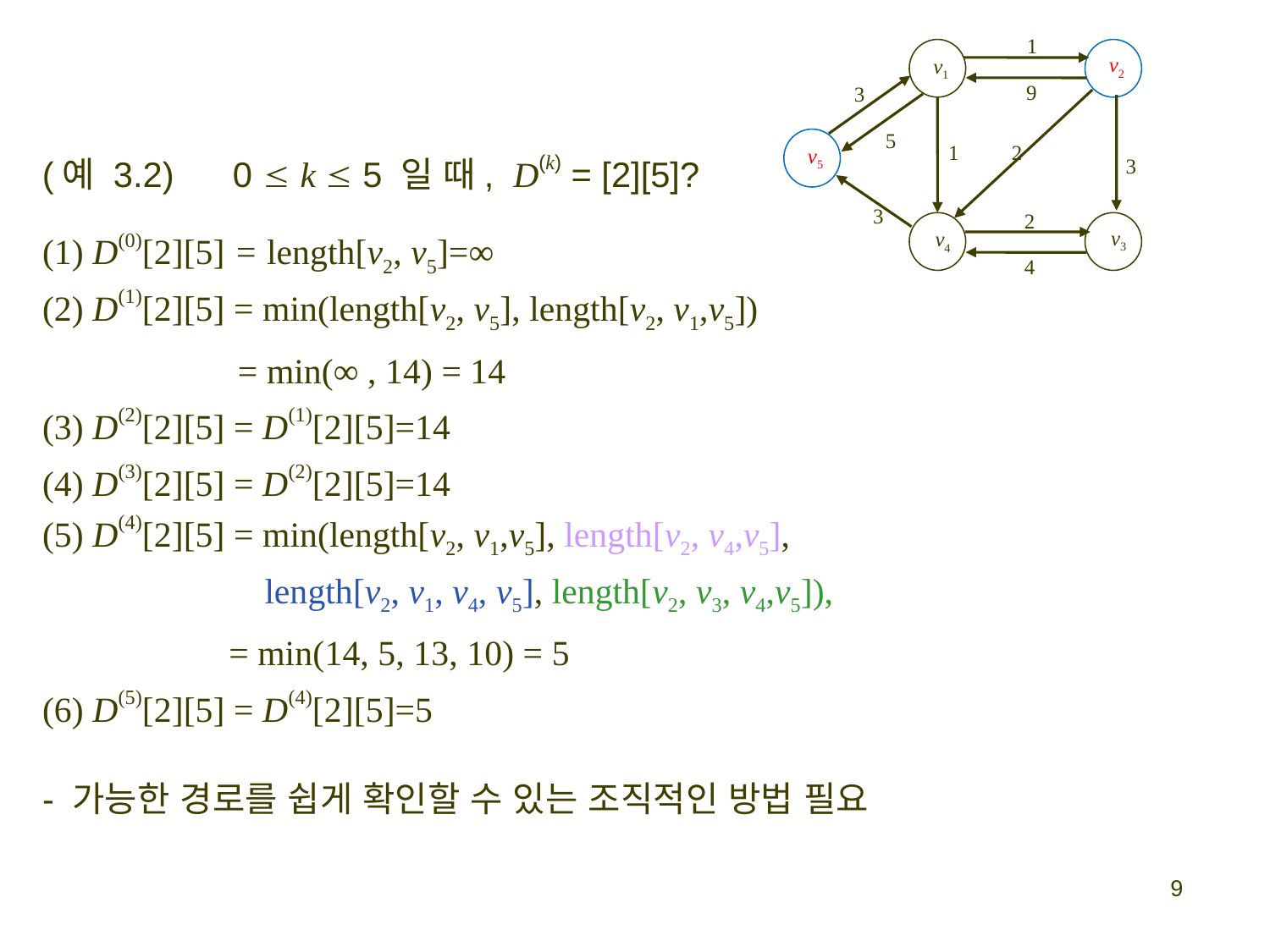

1

v2
v1

9
3

5

1
2
v5
(예 3.2)      0 ≤ k ≤ 5 일 때,  D(k) = [2][5]?
3

3
2

v3
v4
(1) D(0)[2][5] = length[v2, v5]=∞
(2) D(1)[2][5] = min(length[v2, v5], length[v2, v1,v5])
                      = min(∞ , 14) = 14
(3) D(2)[2][5] = D(1)[2][5]=14
(4) D(3)[2][5] = D(2)[2][5]=14
(5) D(4)[2][5] = min(length[v2, v1,v5], length[v2, v4,v5],
                         length[v2, v1, v4, v5], length[v2, v3, v4,v5]),
                     = min(14, 5, 13, 10) = 5
(6) D(5)[2][5] = D(4)[2][5]=5

- 가능한 경로를 쉽게 확인할 수 있는 조직적인 방법 필요

4

9